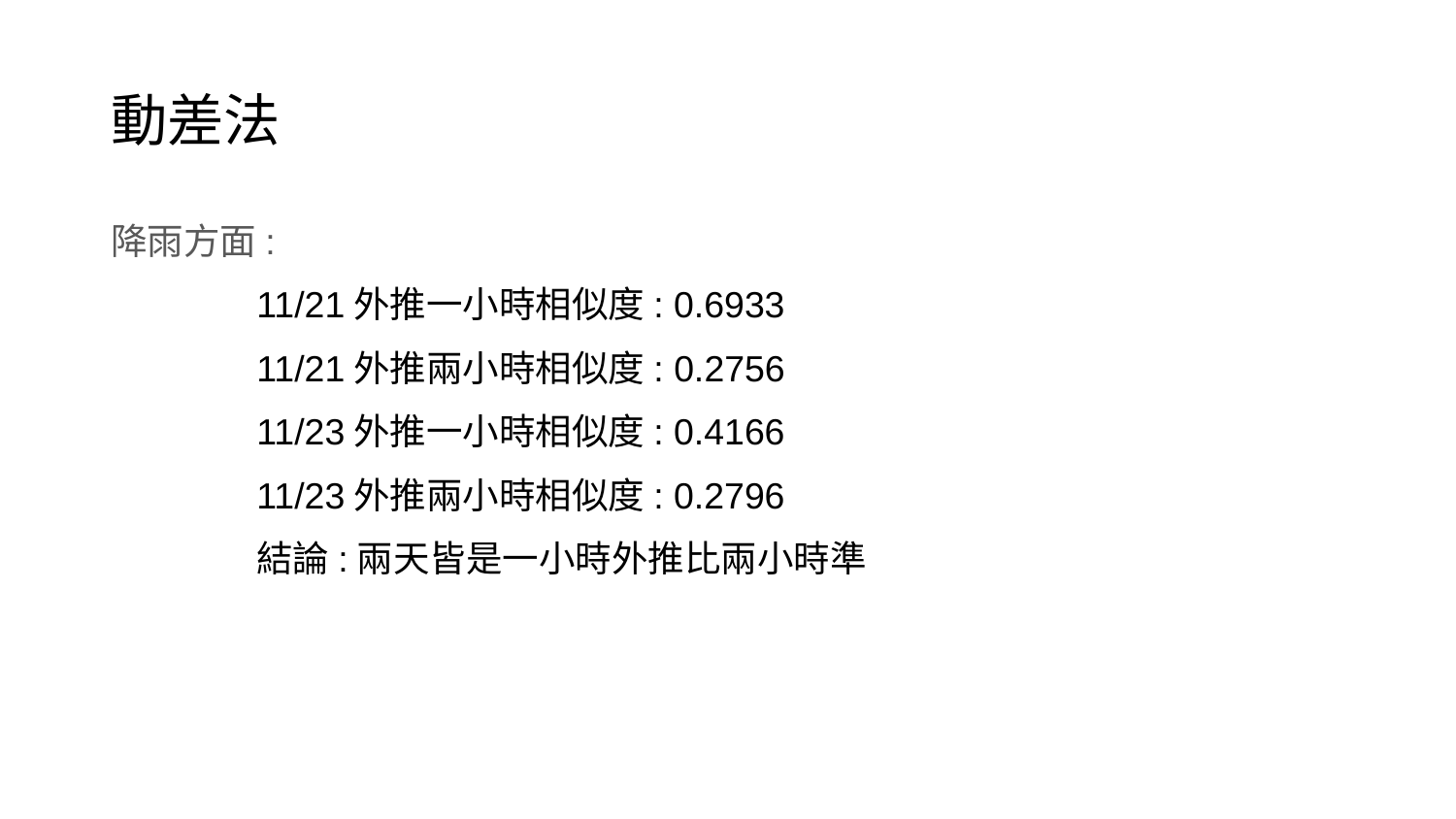

# 動差法
降雨方面:
	11/21外推一小時相似度: 0.6933
	11/21外推兩小時相似度: 0.2756
	11/23外推一小時相似度: 0.4166
	11/23外推兩小時相似度: 0.2796
	結論:兩天皆是一小時外推比兩小時準